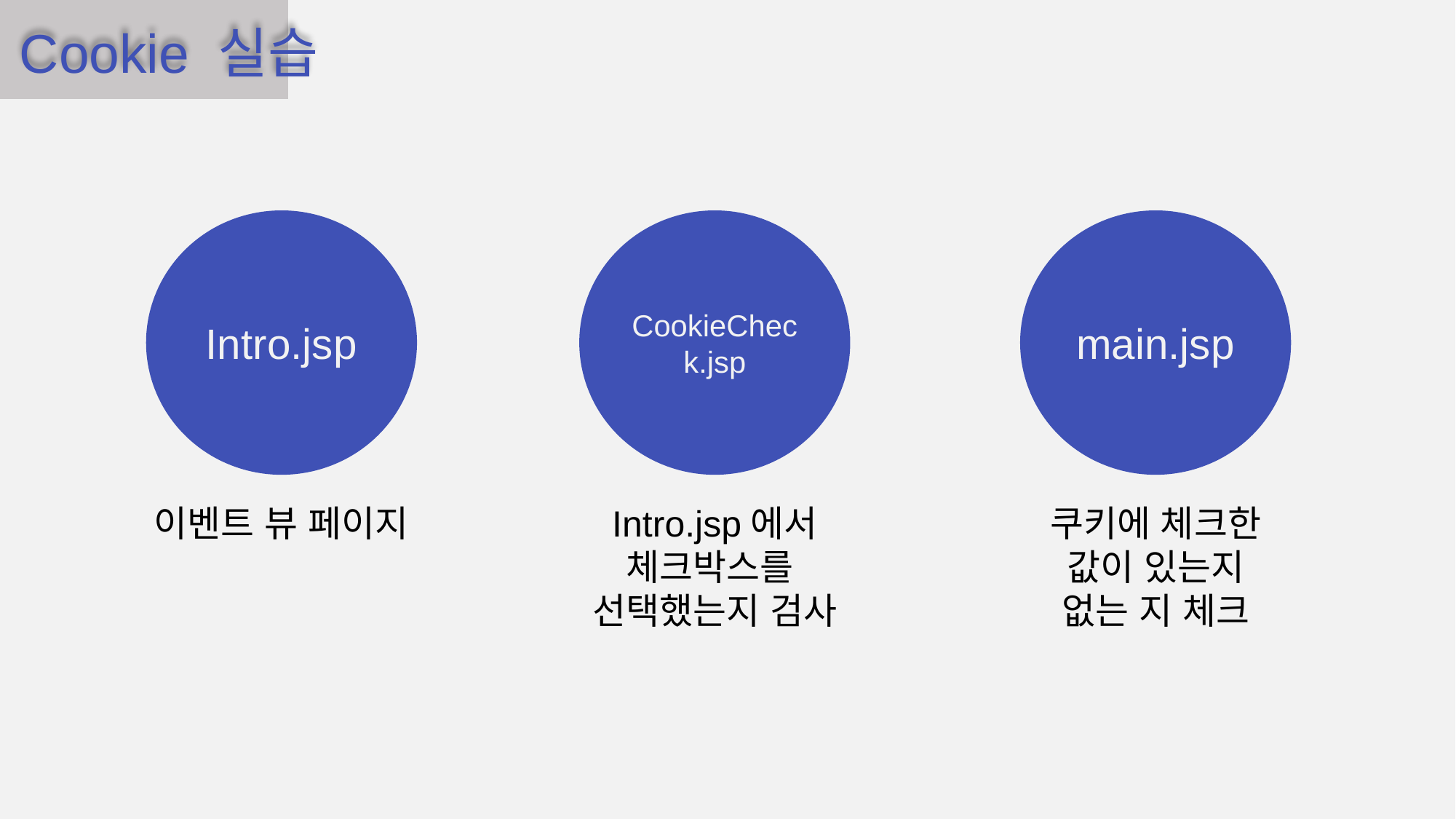

Cookie 실습
main.jsp
CookieCheck.jsp
Intro.jsp
이벤트 뷰 페이지
Intro.jsp에서
체크박스를
선택했는지 검사
쿠키에 체크한
값이 있는지
없는 지 체크